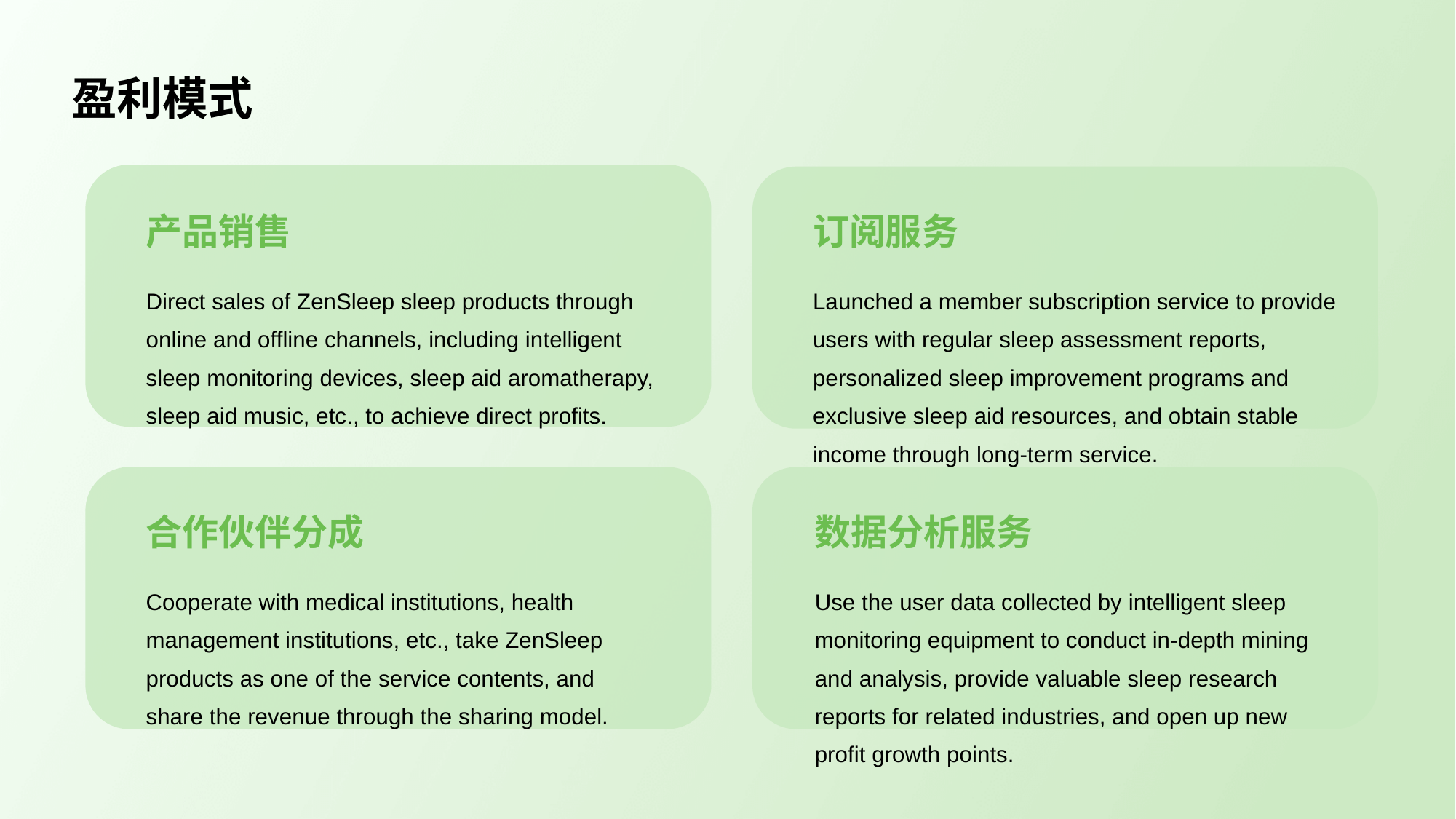

盈利模式

产品销售
订阅服务
Direct sales of ZenSleep sleep products through online and offline channels, including intelligent sleep monitoring devices, sleep aid aromatherapy, sleep aid music, etc., to achieve direct profits.
Launched a member subscription service to provide users with regular sleep assessment reports, personalized sleep improvement programs and exclusive sleep aid resources, and obtain stable income through long-term service.

合作伙伴分成
数据分析服务
Cooperate with medical institutions, health management institutions, etc., take ZenSleep products as one of the service contents, and share the revenue through the sharing model.
Use the user data collected by intelligent sleep monitoring equipment to conduct in-depth mining and analysis, provide valuable sleep research reports for related industries, and open up new profit growth points.